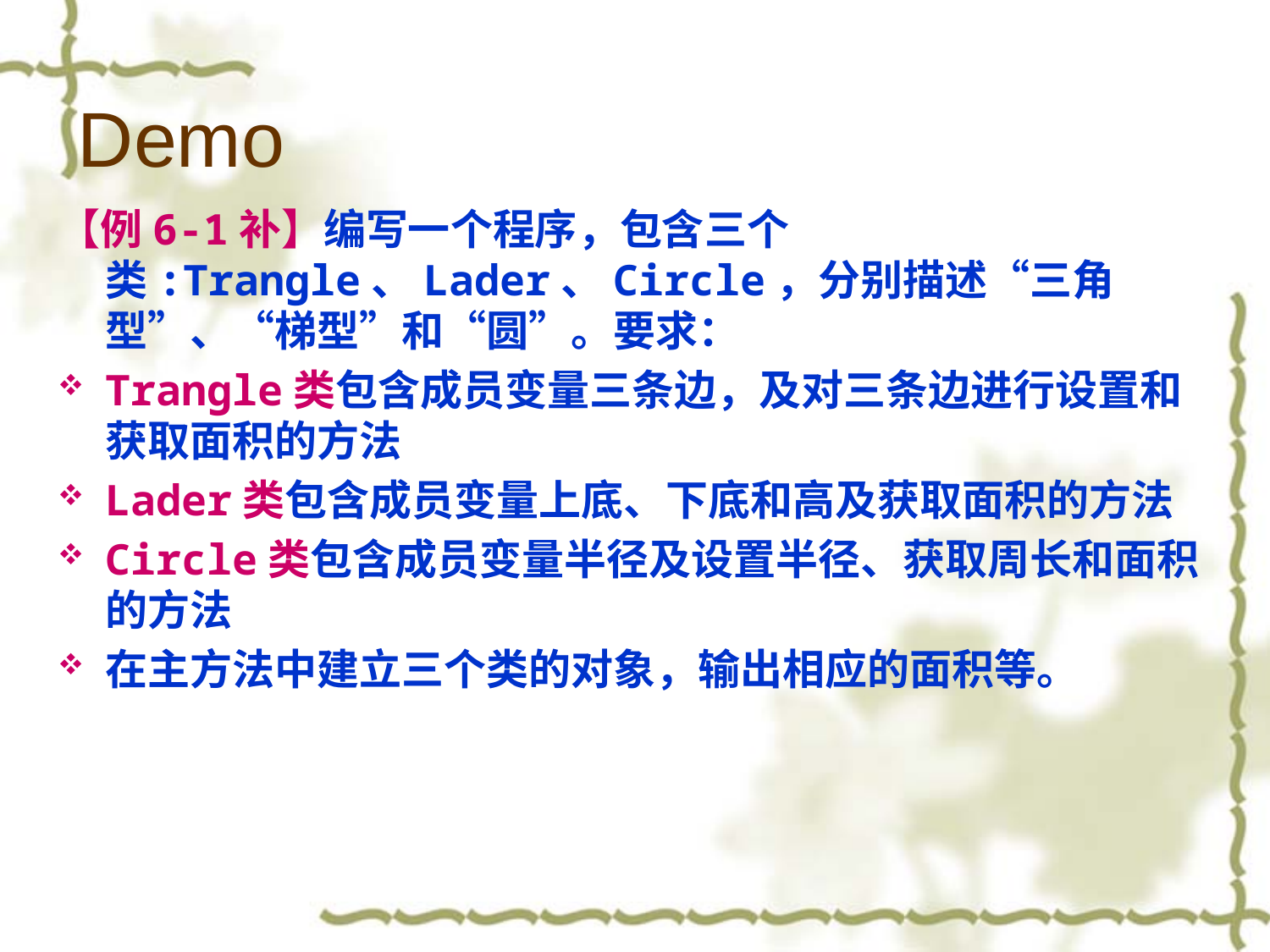

# Demo
【例6-1补】编写一个程序，包含三个类:Trangle、Lader、Circle，分别描述“三角型”、“梯型”和“圆”。要求：
Trangle类包含成员变量三条边，及对三条边进行设置和获取面积的方法
Lader类包含成员变量上底、下底和高及获取面积的方法
Circle类包含成员变量半径及设置半径、获取周长和面积的方法
在主方法中建立三个类的对象，输出相应的面积等。